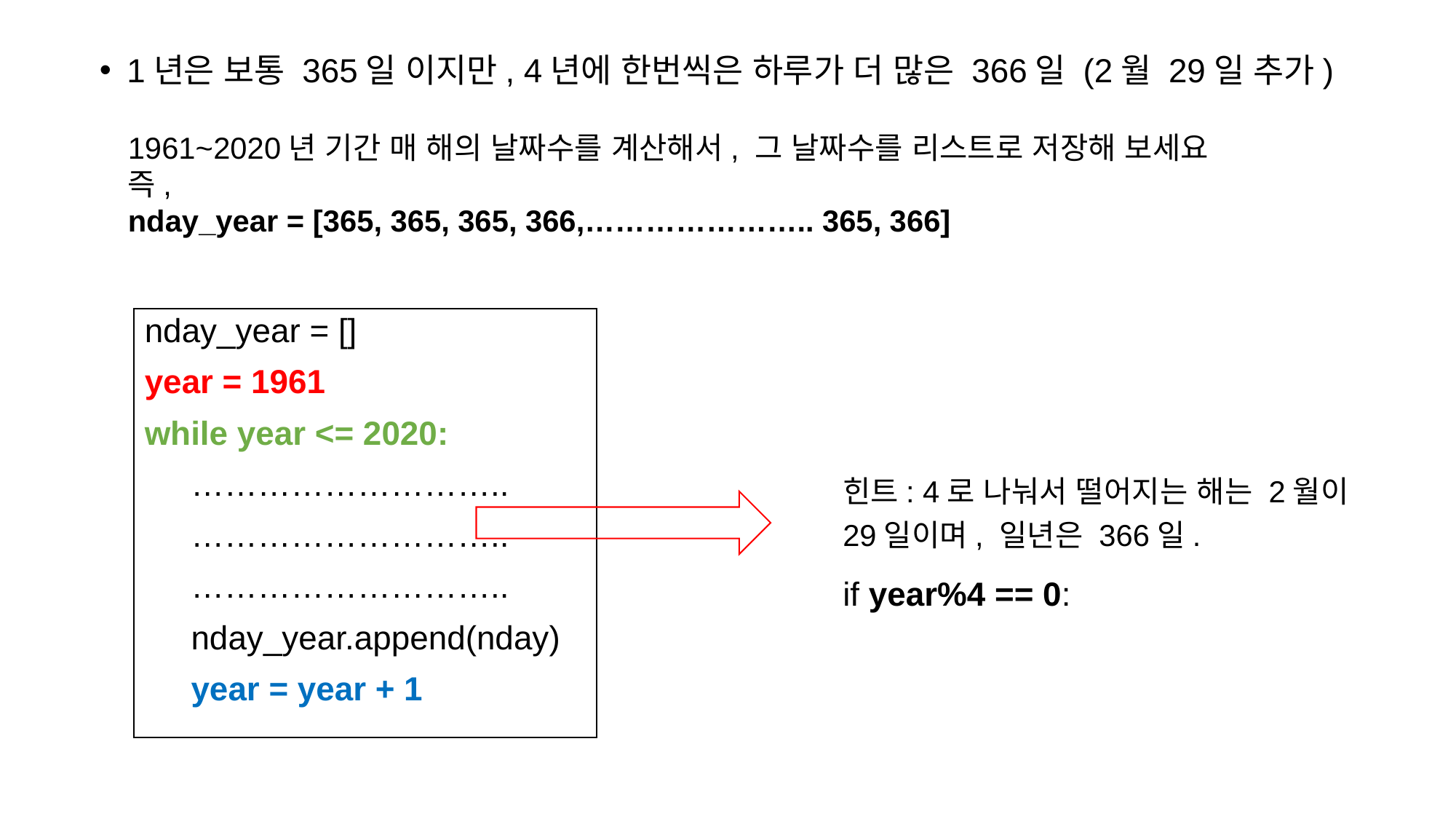

1년은 보통 365일 이지만, 4년에 한번씩은 하루가 더 많은 366일 (2월 29일 추가)

1961~2020년 기간 매 해의 날짜수를 계산해서, 그 날짜수를 리스트로 저장해 보세요
즉,
nday_year = [365, 365, 365, 366,………………….. 365, 366]
nday_year = []
year = 1961
while year <= 2020:
     ………………………..
     ………………………..
     ………………………..
     nday_year.append(nday)
     year = year + 1
힌트: 4로 나눠서 떨어지는 해는 2월이 29일이며, 일년은 366일.
if year%4 == 0: